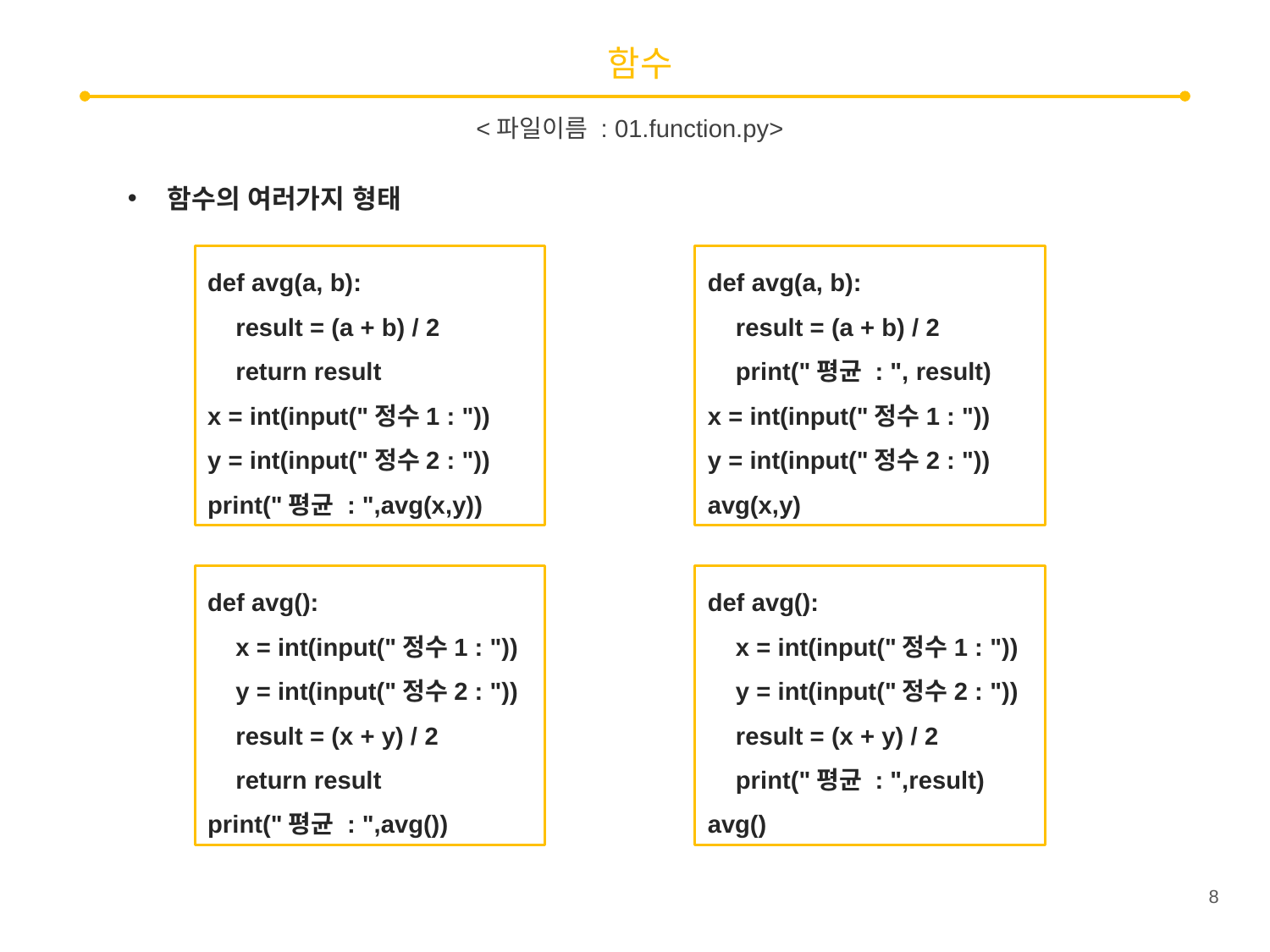

# 함수
<파일이름 : 01.function.py>
함수의 여러가지 형태
def avg(a, b):
    result = (a + b) / 2
    return result
x = int(input("정수1 : "))
y = int(input("정수2 : "))
print("평균 : ",avg(x,y))
def avg(a, b):
    result = (a + b) / 2
    print("평균 : ", result)
x = int(input("정수1 : "))
y = int(input("정수2 : "))
avg(x,y)
def avg():
    x = int(input("정수1 : "))
    y = int(input("정수2 : "))
    result = (x + y) / 2
    return result
print("평균 : ",avg())
def avg():
    x = int(input("정수1 : "))
    y = int(input("정수2 : "))
    result = (x + y) / 2
    print("평균 : ",result)
avg()